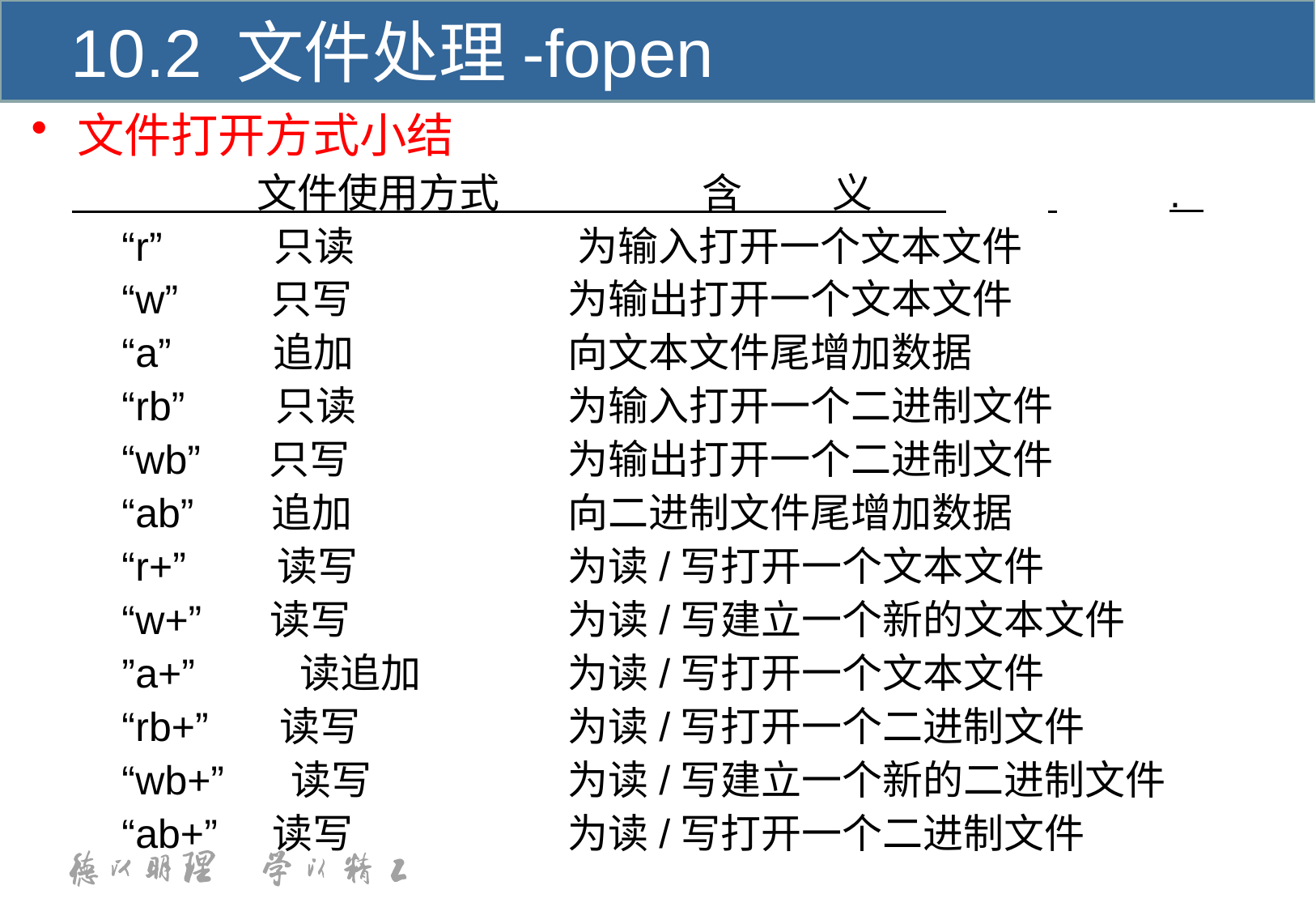

10.2 文件处理-fopen
文件打开方式小结
　　　　       文件使用方式　　　　　含　 　义        	 	.
        “r”   　   只读  	               为输入打开一个文本文件
        “w”   　 只写  	              为输出打开一个文本文件
        “a” 　　追加  	              向文本文件尾增加数据
        “rb”　　只读  	              为输入打开一个二进制文件
        “wb”　  只写  	              为输出打开一个二进制文件
        “ab”　   追加  	              向二进制文件尾增加数据
        “r+”　　读写  	              为读/写打开一个文本文件
        “w+”　  读写  	              为读/写建立一个新的文本文件
        ”a+”　      读追加	              为读/写打开一个文本文件
        “rb+” 　 读写  	              为读/写打开一个二进制文件
        “wb+”     读写  	              为读/写建立一个新的二进制文件
        “ab+”    读写  	              为读/写打开一个二进制文件